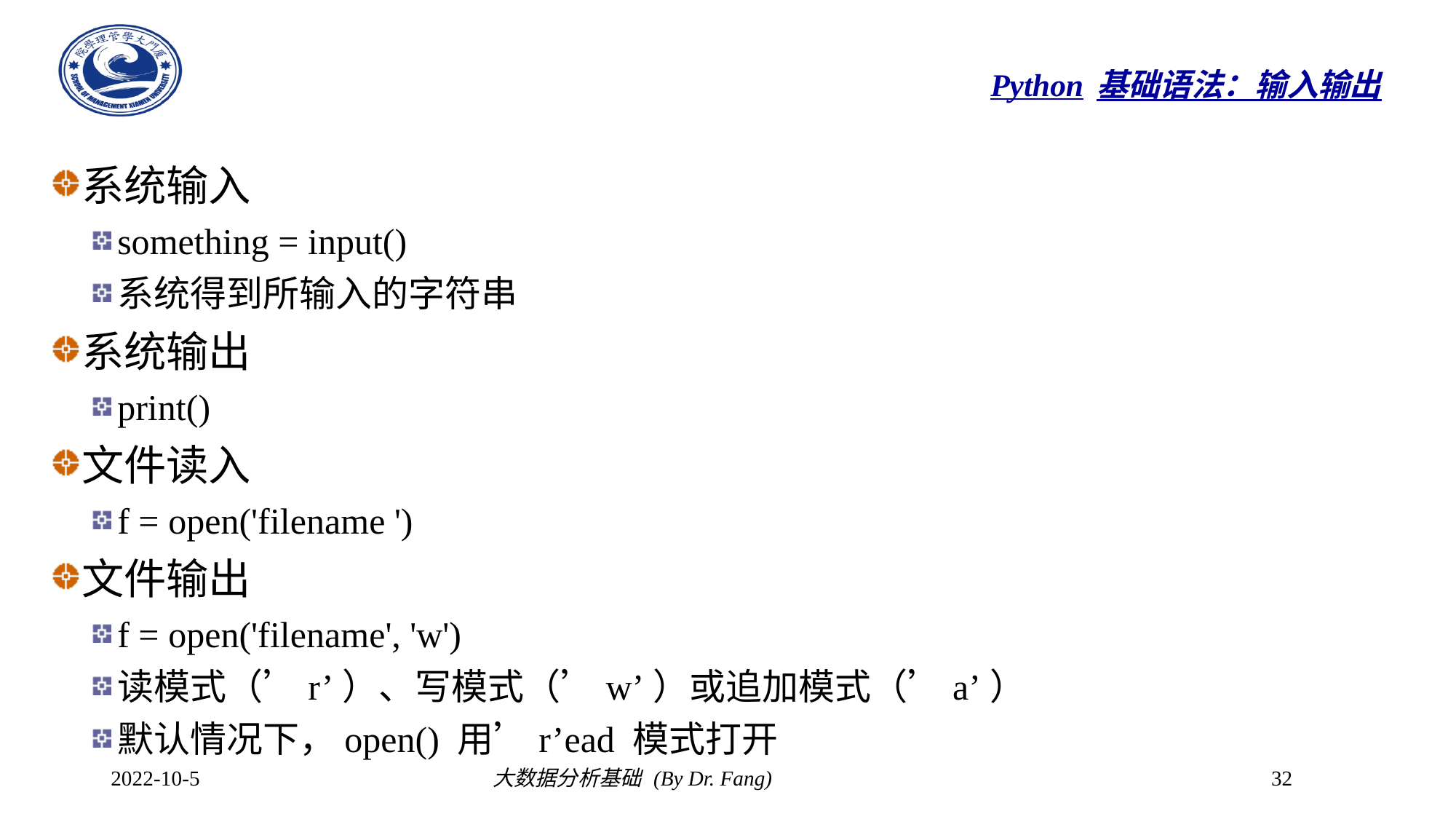

# Python基础语法：输入输出
系统输入
something = input()
系统得到所输入的字符串
系统输出
print()
文件读入
f = open('filename ')
文件输出
f = open('filename', 'w')
读模式（’r’）、写模式（’w’）或追加模式（’a’）
默认情况下，open() 用’r’ead 模式打开
2022-10-5
大数据分析基础 (By Dr. Fang)
32